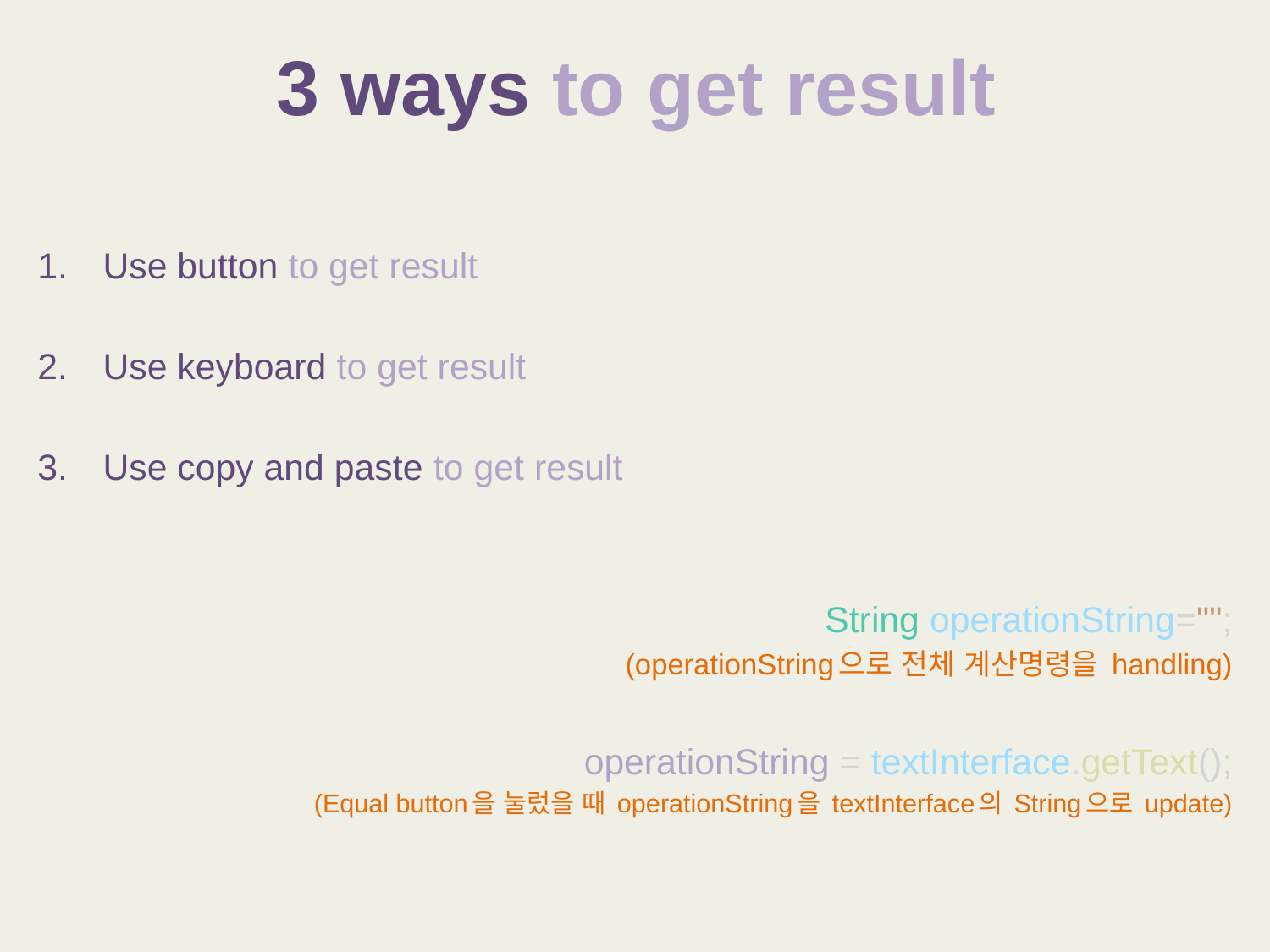

# 3 ways to get result
Use button to get result

Use keyboard to get result

Use copy and paste to get result

String operationString="";
(operationString으로 전체 계산명령을 handling)

operationString = textInterface.getText();
(Equal button을 눌렀을 때 operationString을 textInterface의 String으로 update)